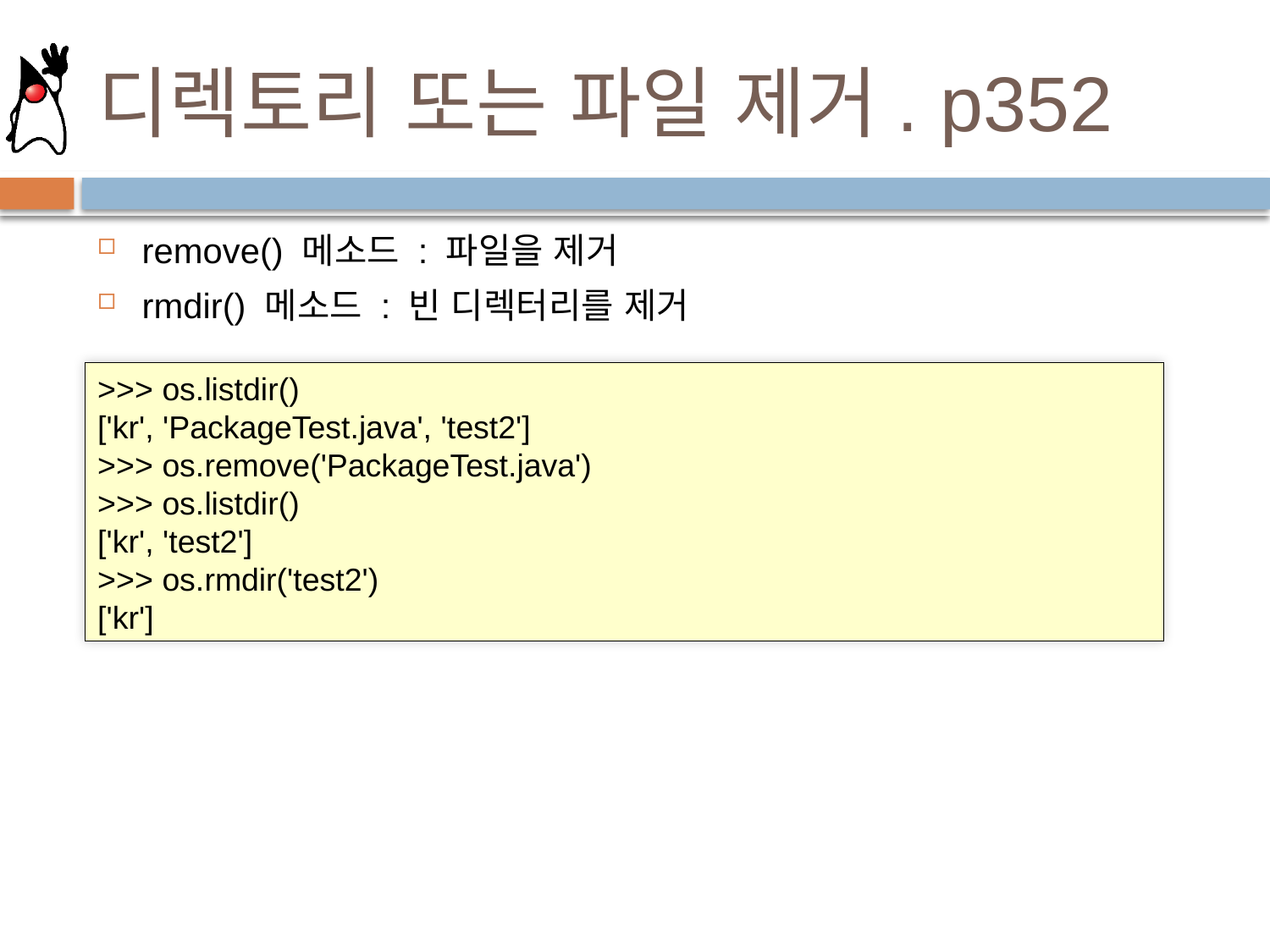

# 디렉토리 또는 파일 제거. p352
remove() 메소드 : 파일을 제거
rmdir() 메소드 : 빈 디렉터리를 제거
>>> os.listdir()
['kr', 'PackageTest.java', 'test2']
>>> os.remove('PackageTest.java')
>>> os.listdir()
['kr', 'test2']
>>> os.rmdir('test2')
['kr']